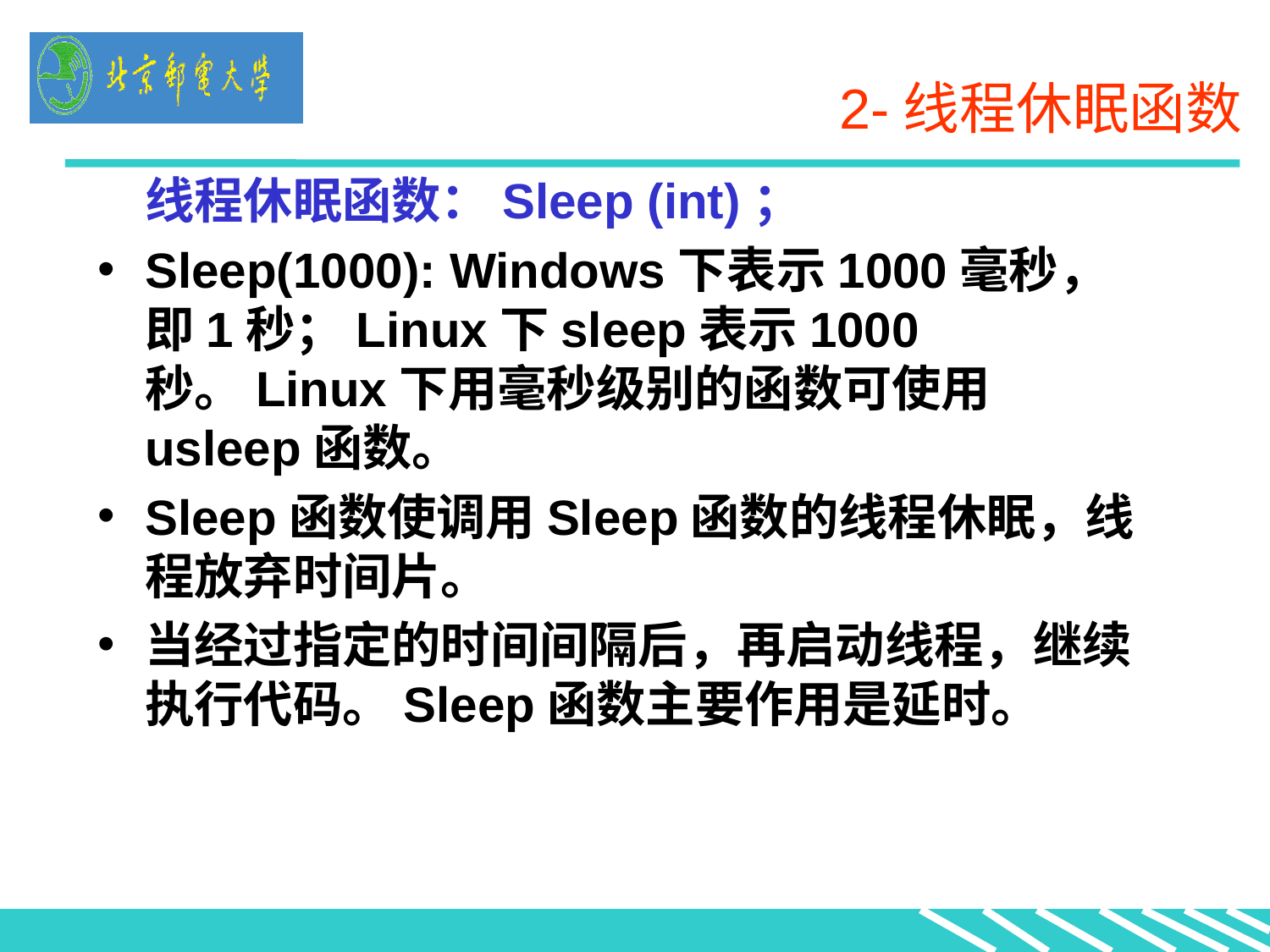

# 2-线程休眠函数
	线程休眠函数：Sleep (int)；
Sleep(1000): Windows下表示1000毫秒，即1秒；Linux下sleep表示1000秒。Linux下用毫秒级别的函数可使用usleep函数。
Sleep函数使调用Sleep函数的线程休眠，线程放弃时间片。
当经过指定的时间间隔后，再启动线程，继续执行代码。Sleep函数主要作用是延时。